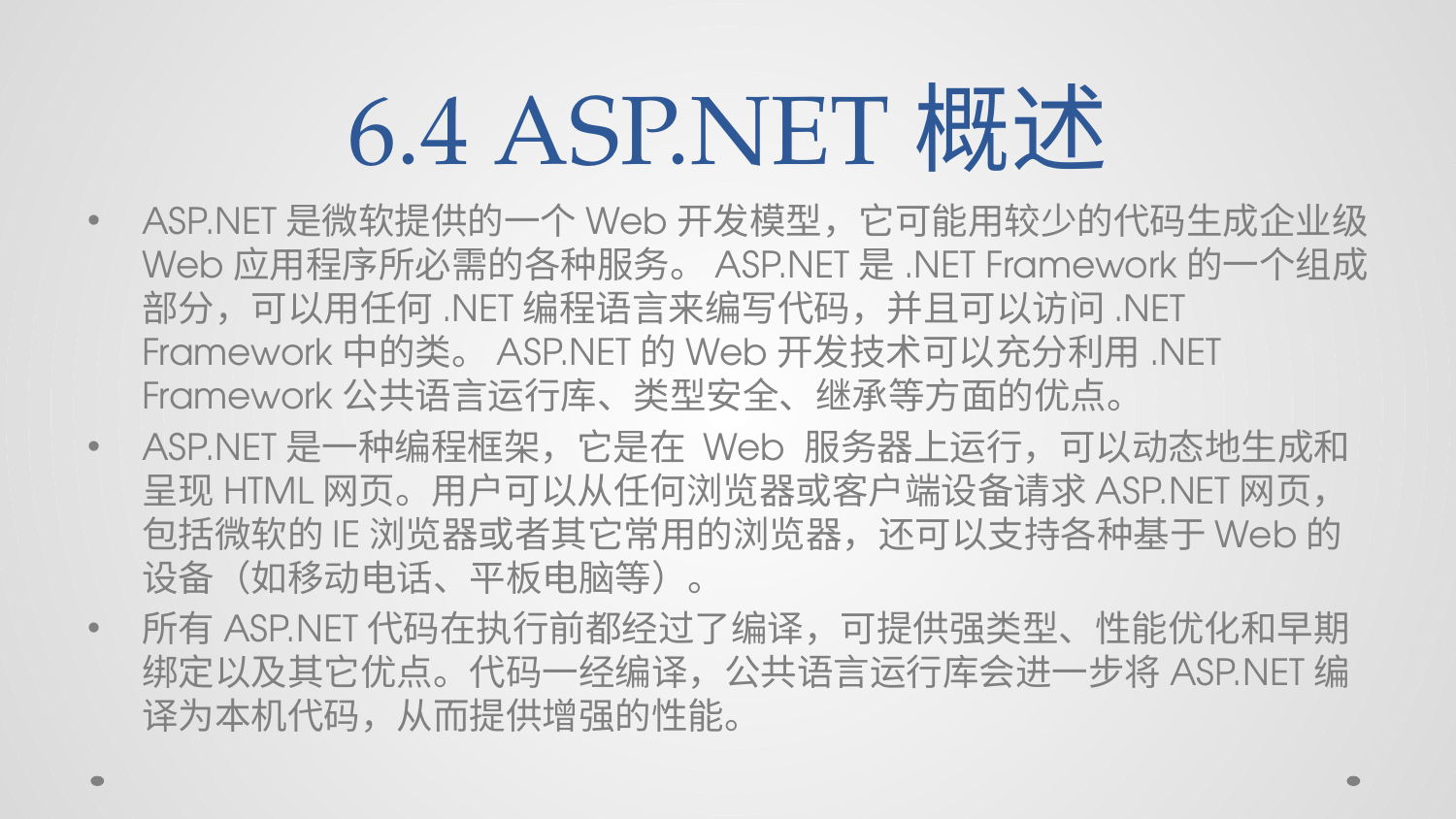

# 6.4 ASP.NET概述
ASP.NET是微软提供的一个Web开发模型，它可能用较少的代码生成企业级Web应用程序所必需的各种服务。ASP.NET是.NET Framework的一个组成部分，可以用任何.NET编程语言来编写代码，并且可以访问.NET Framework中的类。ASP.NET的Web开发技术可以充分利用.NET Framework公共语言运行库、类型安全、继承等方面的优点。
ASP.NET是一种编程框架，它是在 Web 服务器上运行，可以动态地生成和呈现HTML网页。用户可以从任何浏览器或客户端设备请求ASP.NET网页，包括微软的IE浏览器或者其它常用的浏览器，还可以支持各种基于Web的设备（如移动电话、平板电脑等）。
所有ASP.NET代码在执行前都经过了编译，可提供强类型、性能优化和早期绑定以及其它优点。代码一经编译，公共语言运行库会进一步将ASP.NET编译为本机代码，从而提供增强的性能。